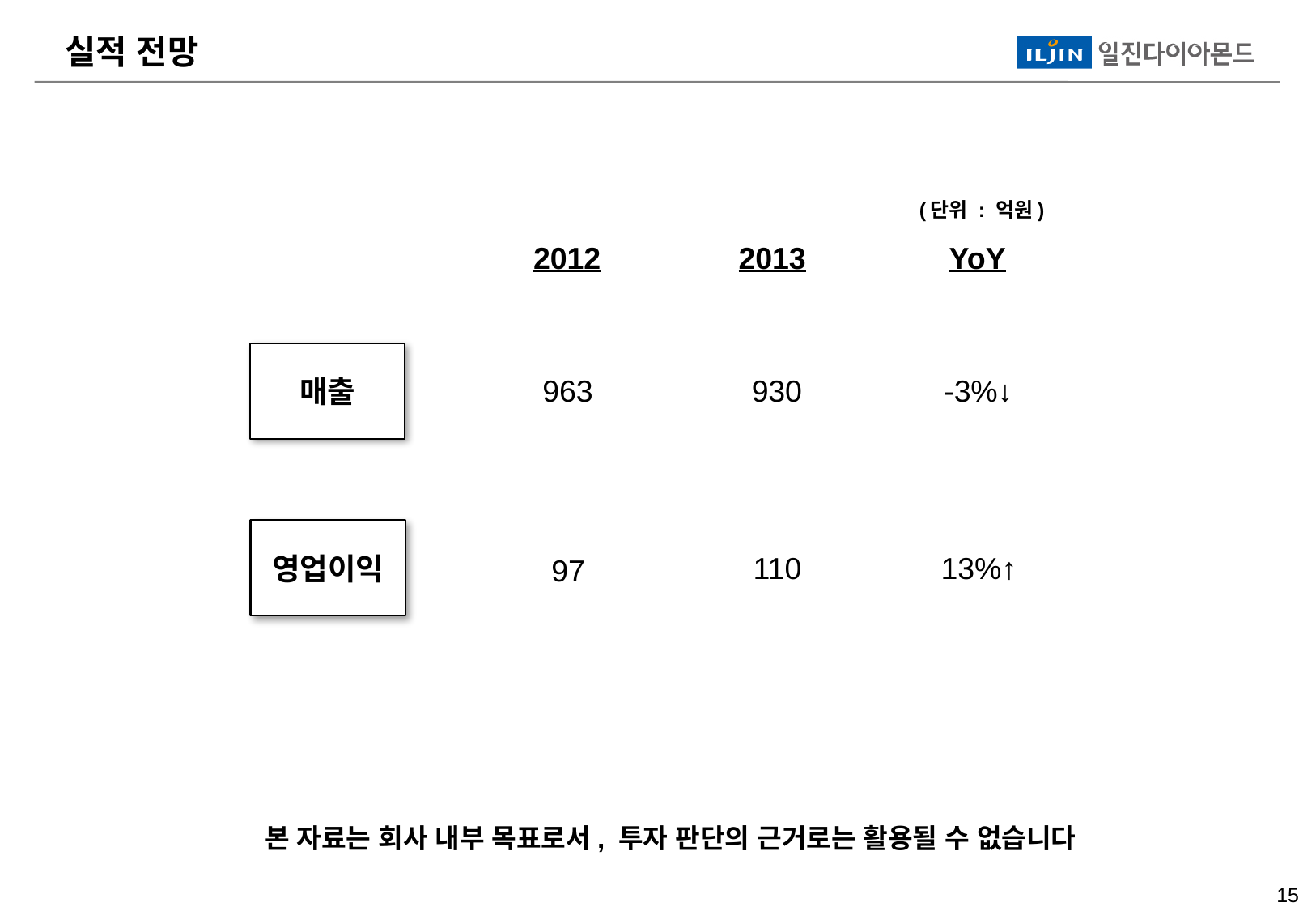

실적 전망
(단위 : 억원)
2013
YoY
2012
963
매출
930
-3%↓
영업이익
110
13%↑
97
본 자료는 회사 내부 목표로서, 투자 판단의 근거로는 활용될 수 없습니다
15